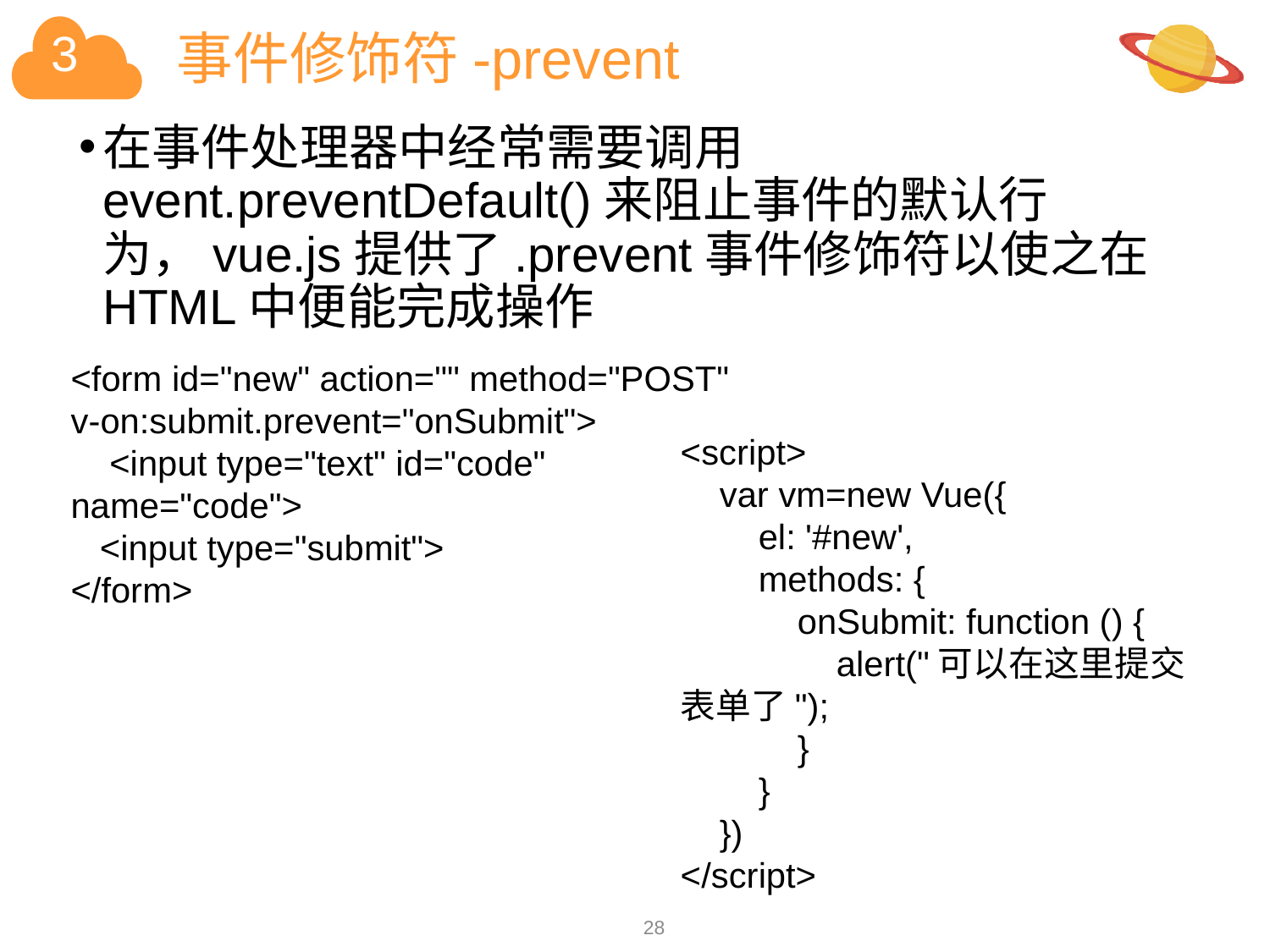

# 事件修饰符-prevent
在事件处理器中经常需要调用event.preventDefault()来阻止事件的默认行为，vue.js提供了.prevent事件修饰符以使之在HTML中便能完成操作
<form id="new" action="" method="POST" v-on:submit.prevent="onSubmit">
    <input type="text" id="code" name="code">
   <input type="submit">
</form>
<script>
    var vm=new Vue({
        el: '#new',
        methods: {
            onSubmit: function () {
                alert("可以在这里提交表单了");
            }
        }
    })
</script>
28